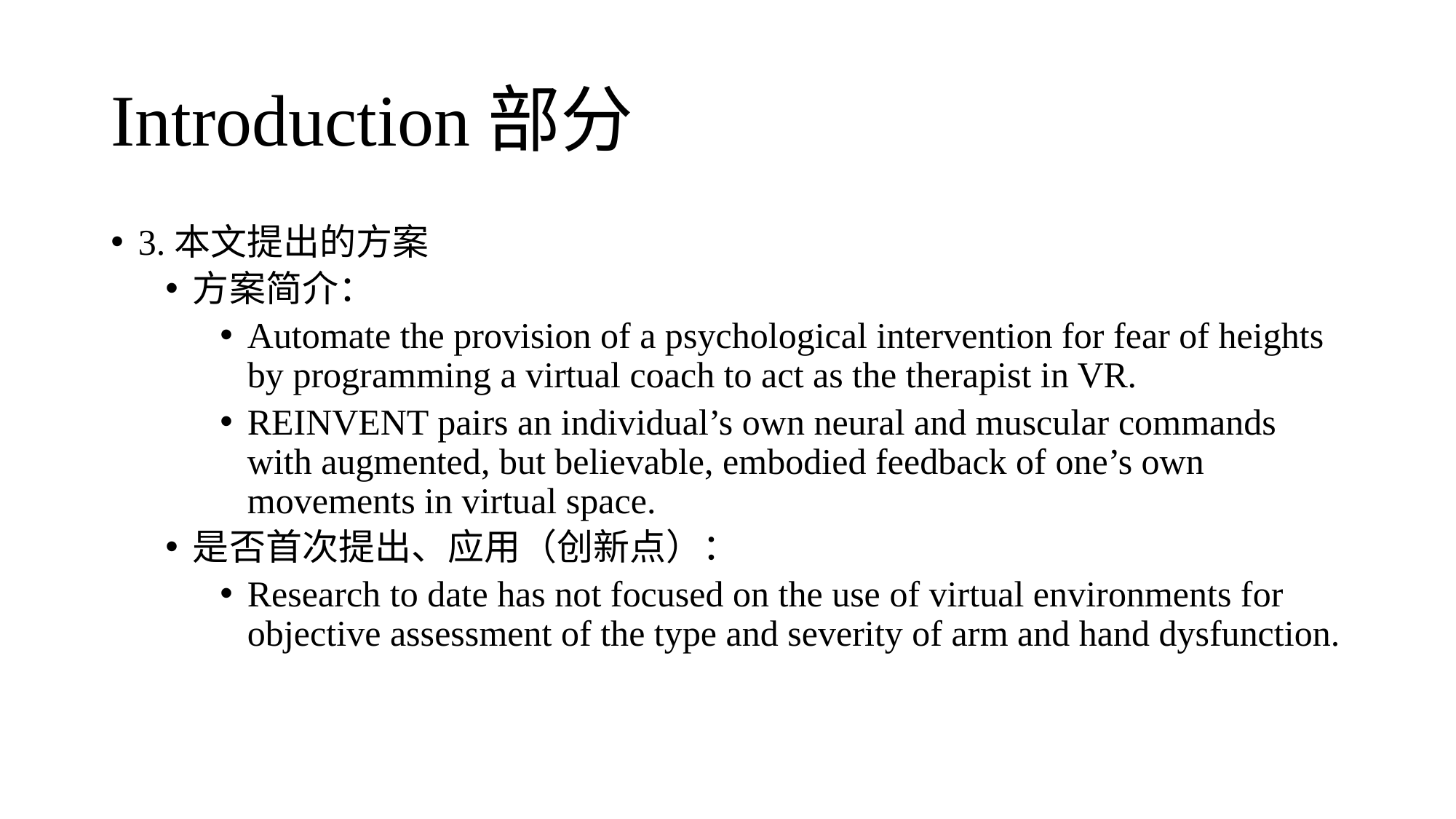

# Introduction部分
3.本文提出的方案
方案简介：
Automate the provision of a psychological intervention for fear of heights by programming a virtual coach to act as the therapist in VR.
REINVENT pairs an individual’s own neural and muscular commands with augmented, but believable, embodied feedback of one’s own movements in virtual space.
是否首次提出、应用（创新点）：
Research to date has not focused on the use of virtual environments for objective assessment of the type and severity of arm and hand dysfunction.